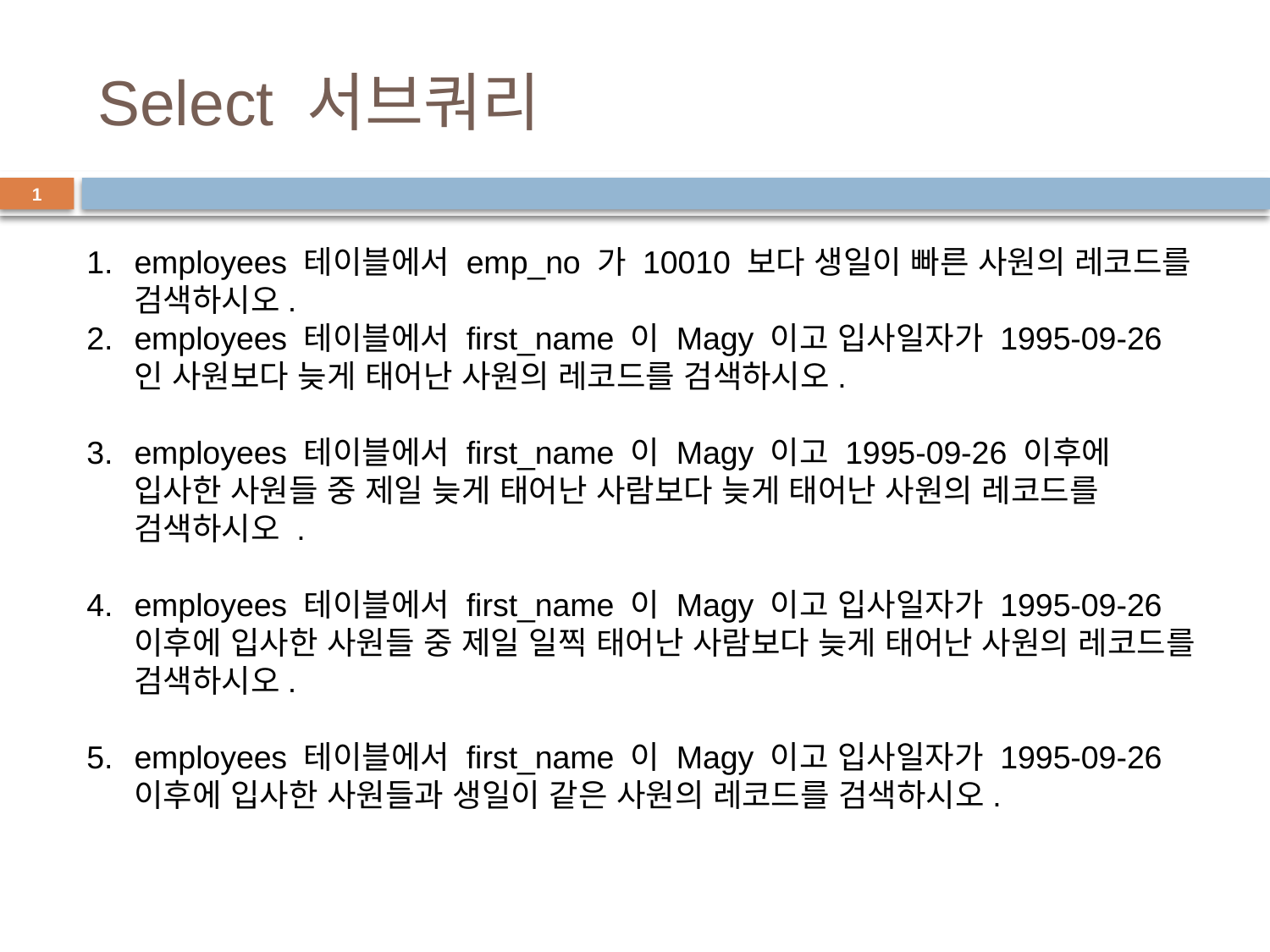

# Select 서브쿼리
1
employees 테이블에서 emp_no 가 10010 보다 생일이 빠른 사원의 레코드를 검색하시오.
employees 테이블에서 first_name 이 Magy 이고 입사일자가 1995-09-26 인 사원보다 늦게 태어난 사원의 레코드를 검색하시오.

employees 테이블에서 first_name 이 Magy 이고 1995-09-26 이후에 입사한 사원들 중 제일 늦게 태어난 사람보다 늦게 태어난 사원의 레코드를 검색하시오 .

employees 테이블에서 first_name 이 Magy 이고 입사일자가 1995-09-26이후에 입사한 사원들 중 제일 일찍 태어난 사람보다 늦게 태어난 사원의 레코드를 검색하시오.

employees 테이블에서 first_name 이 Magy 이고 입사일자가 1995-09-26 이후에 입사한 사원들과 생일이 같은 사원의 레코드를 검색하시오.